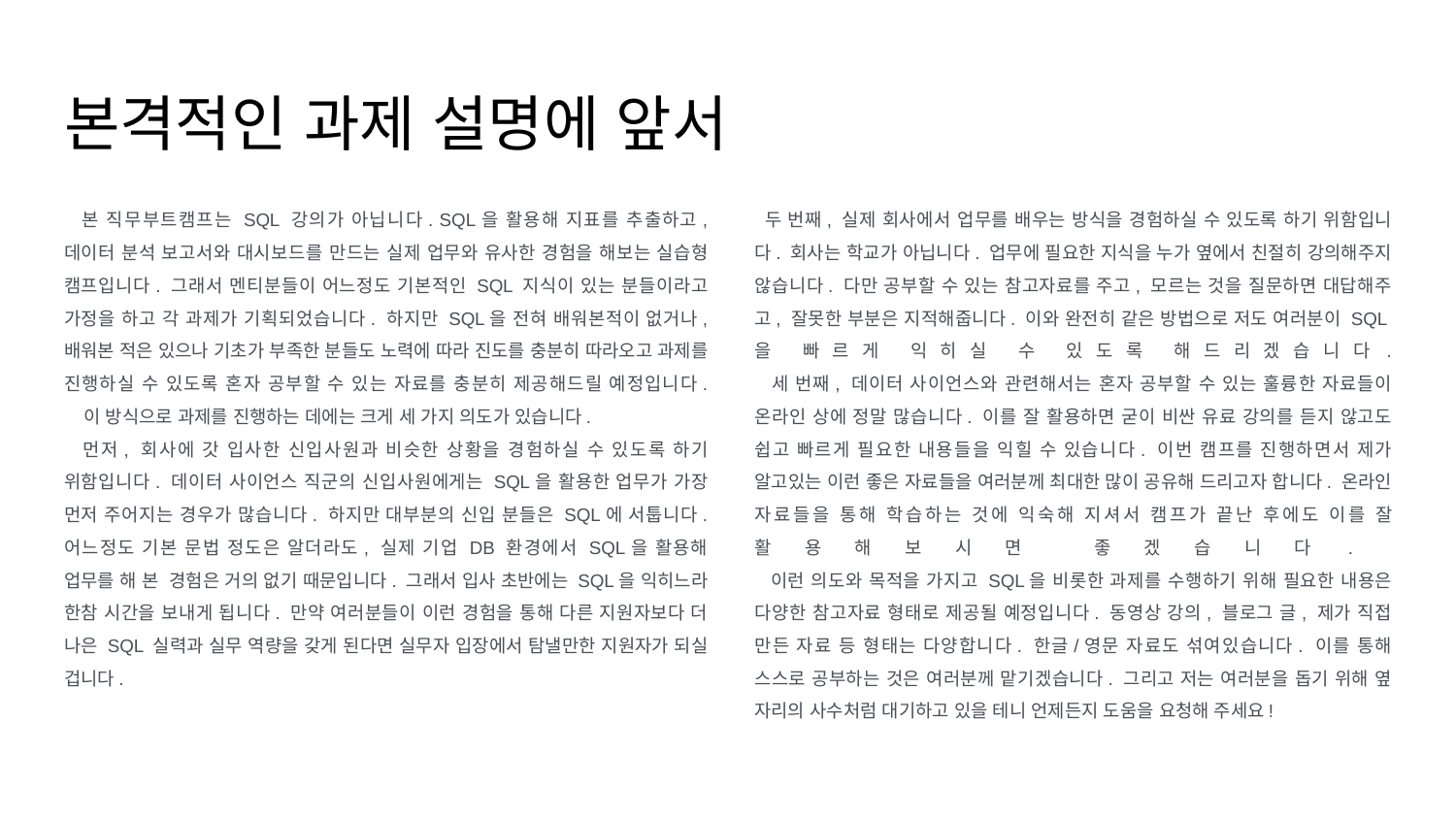

# 본격적인 과제 설명에 앞서
  본 직무부트캠프는 SQL 강의가 아닙니다. SQL을 활용해 지표를 추출하고, 데이터 분석 보고서와 대시보드를 만드는 실제 업무와 유사한 경험을 해보는 실습형 캠프입니다. 그래서 멘티분들이 어느정도 기본적인 SQL 지식이 있는 분들이라고 가정을 하고 각 과제가 기획되었습니다. 하지만 SQL을 전혀 배워본적이 없거나, 배워본 적은 있으나 기초가 부족한 분들도 노력에 따라 진도를 충분히 따라오고 과제를 진행하실 수 있도록 혼자 공부할 수 있는 자료를 충분히 제공해드릴 예정입니다.
   이 방식으로 과제를 진행하는 데에는 크게 세 가지 의도가 있습니다.
  먼저, 회사에 갓 입사한 신입사원과 비슷한 상황을 경험하실 수 있도록 하기 위함입니다. 데이터 사이언스 직군의 신입사원에게는 SQL을 활용한 업무가 가장 먼저 주어지는 경우가 많습니다. 하지만 대부분의 신입 분들은 SQL에 서툽니다. 어느정도 기본 문법 정도은 알더라도, 실제 기업 DB 환경에서 SQL을 활용해 업무를 해 본  경험은 거의 없기 때문입니다. 그래서 입사 초반에는 SQL을 익히느라 한참 시간을 보내게 됩니다. 만약 여러분들이 이런 경험을 통해 다른 지원자보다 더 나은 SQL 실력과 실무 역량을 갖게 된다면 실무자 입장에서 탐낼만한 지원자가 되실 겁니다.
 두 번째, 실제 회사에서 업무를 배우는 방식을 경험하실 수 있도록 하기 위함입니다. 회사는 학교가 아닙니다. 업무에 필요한 지식을 누가 옆에서 친절히 강의해주지 않습니다. 다만 공부할 수 있는 참고자료를 주고, 모르는 것을 질문하면 대답해주고, 잘못한 부분은 지적해줍니다. 이와 완전히 같은 방법으로 저도 여러분이 SQL을 빠르게 익히실 수 있도록 해드리겠습니다.
  세 번째, 데이터 사이언스와 관련해서는 혼자 공부할 수 있는 훌륭한 자료들이 온라인 상에 정말 많습니다. 이를 잘 활용하면 굳이 비싼 유료 강의를 듣지 않고도 쉽고 빠르게 필요한 내용들을 익힐 수 있습니다. 이번 캠프를 진행하면서 제가 알고있는 이런 좋은 자료들을 여러분께 최대한 많이 공유해 드리고자 합니다. 온라인 자료들을 통해 학습하는 것에 익숙해 지셔서 캠프가 끝난 후에도 이를 잘 활용해보시면 좋겠습니다.
  이런 의도와 목적을 가지고 SQL을 비롯한 과제를 수행하기 위해 필요한 내용은 다양한 참고자료 형태로 제공될 예정입니다. 동영상 강의, 블로그 글, 제가 직접 만든 자료 등 형태는 다양합니다. 한글/영문 자료도 섞여있습니다. 이를 통해 스스로 공부하는 것은 여러분께 맡기겠습니다. 그리고 저는 여러분을 돕기 위해 옆 자리의 사수처럼 대기하고 있을 테니 언제든지 도움을 요청해 주세요!